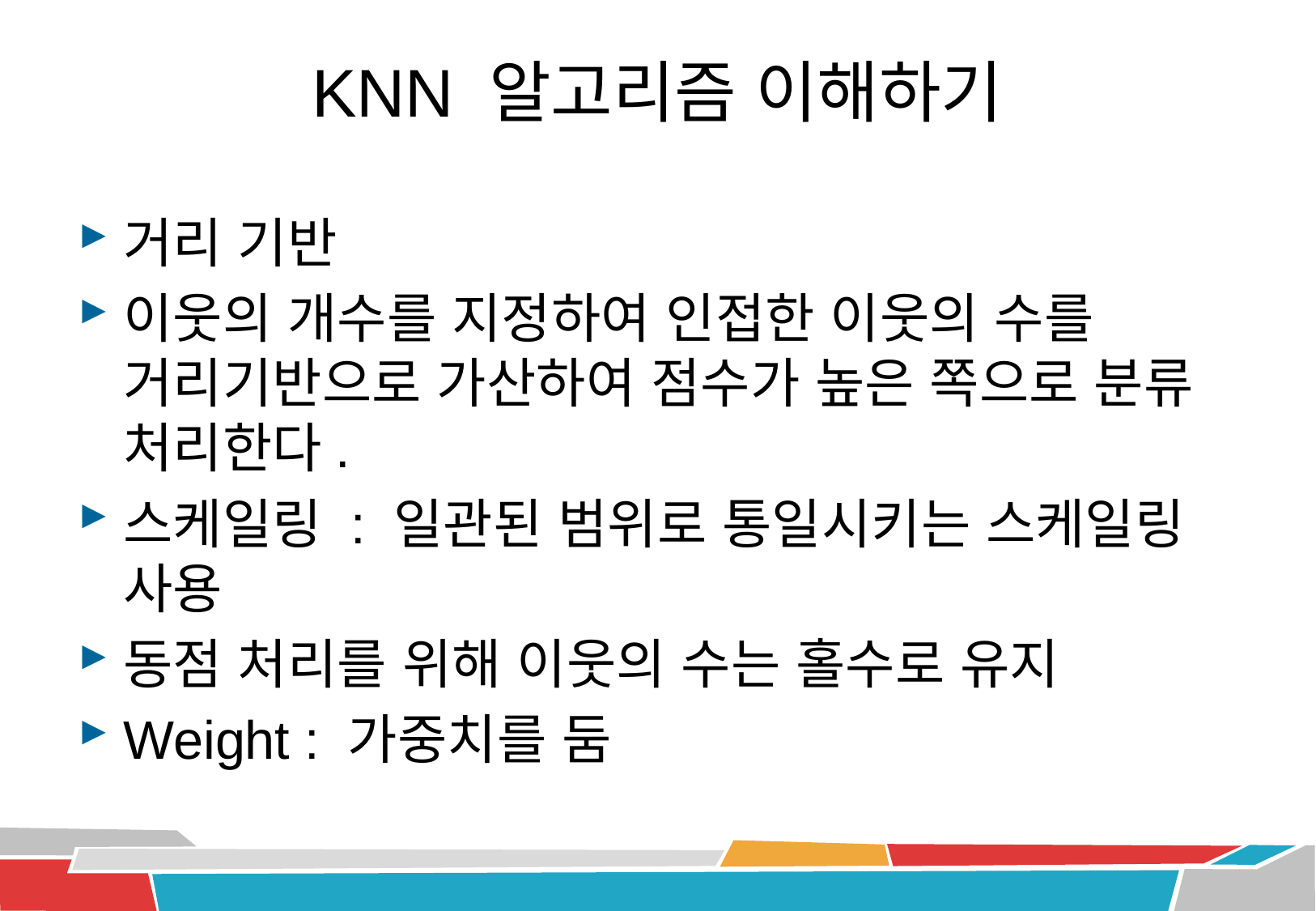

# KNN 알고리즘 이해하기
거리 기반
이웃의 개수를 지정하여 인접한 이웃의 수를 거리기반으로 가산하여 점수가 높은 쪽으로 분류 처리한다.
스케일링 : 일관된 범위로 통일시키는 스케일링 사용
동점 처리를 위해 이웃의 수는 홀수로 유지
Weight : 가중치를 둠